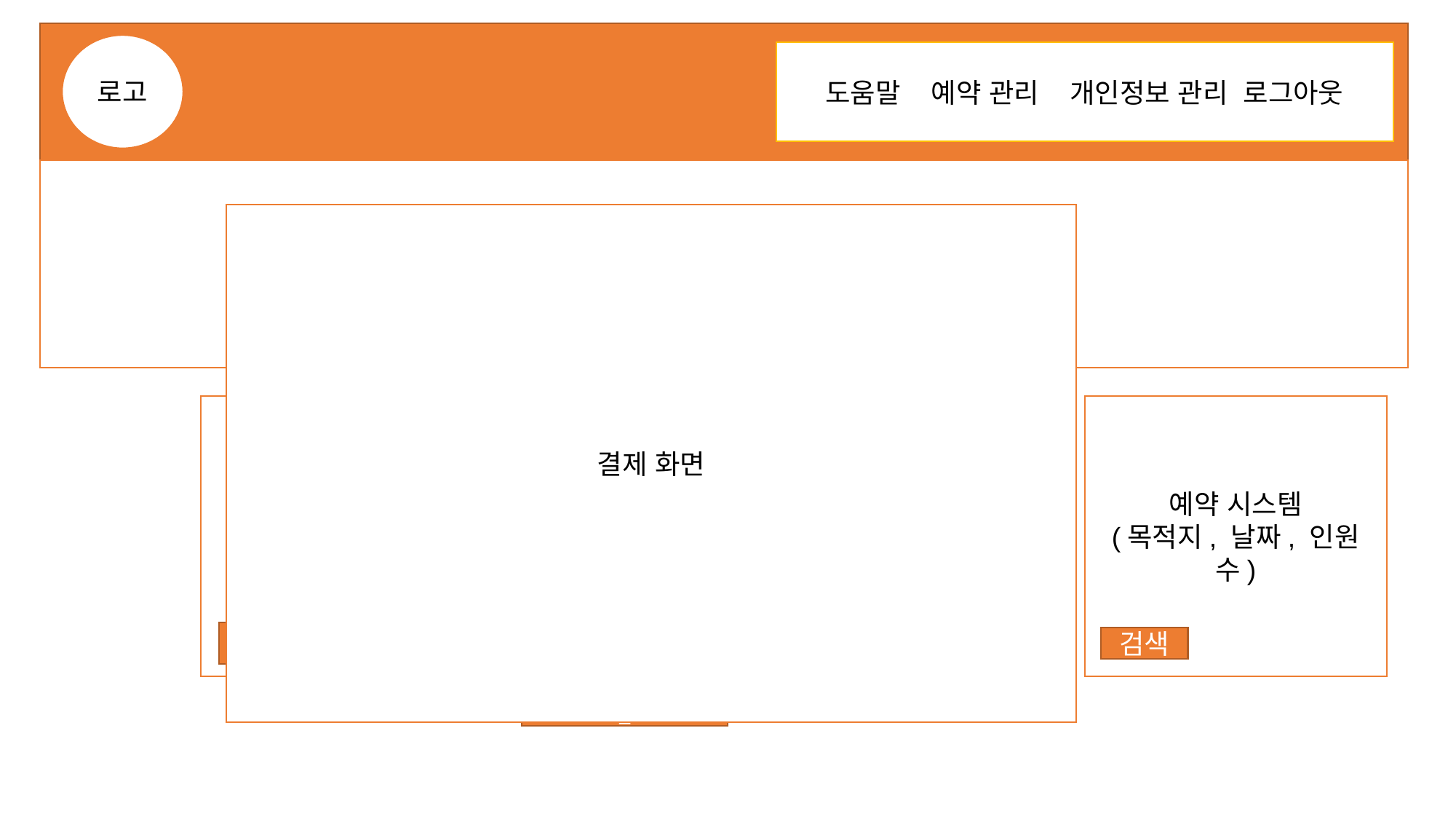

로고
도움말    예약 관리    개인정보 관리  로그아웃
도움말   마이페이지  로그아웃
00의 검색 결과입니다.
00개의 숙박 시설이 검색되었습니다.
결제 화면
숙박 시설 주소, 시설 이름, 시설 소개
예약 시스템
(목적지, 날짜, 인원 수)
￦45,000
예약하기
검색
처음 | 이전 | 다음 | 끝